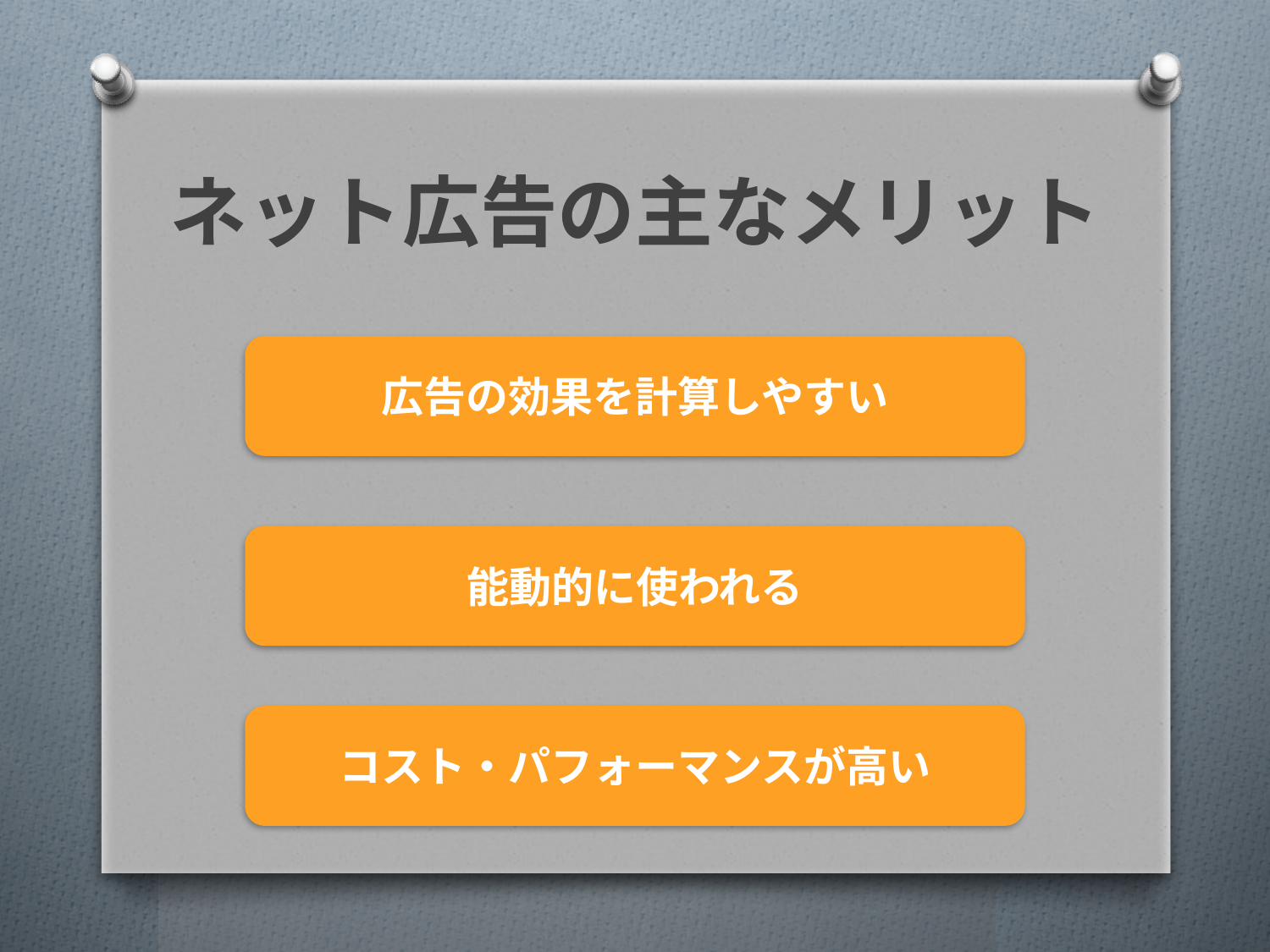

# ネット広告の主なメリット
広告の効果を計算しやすい
能動的に使われる
コスト・パフォーマンスが高い